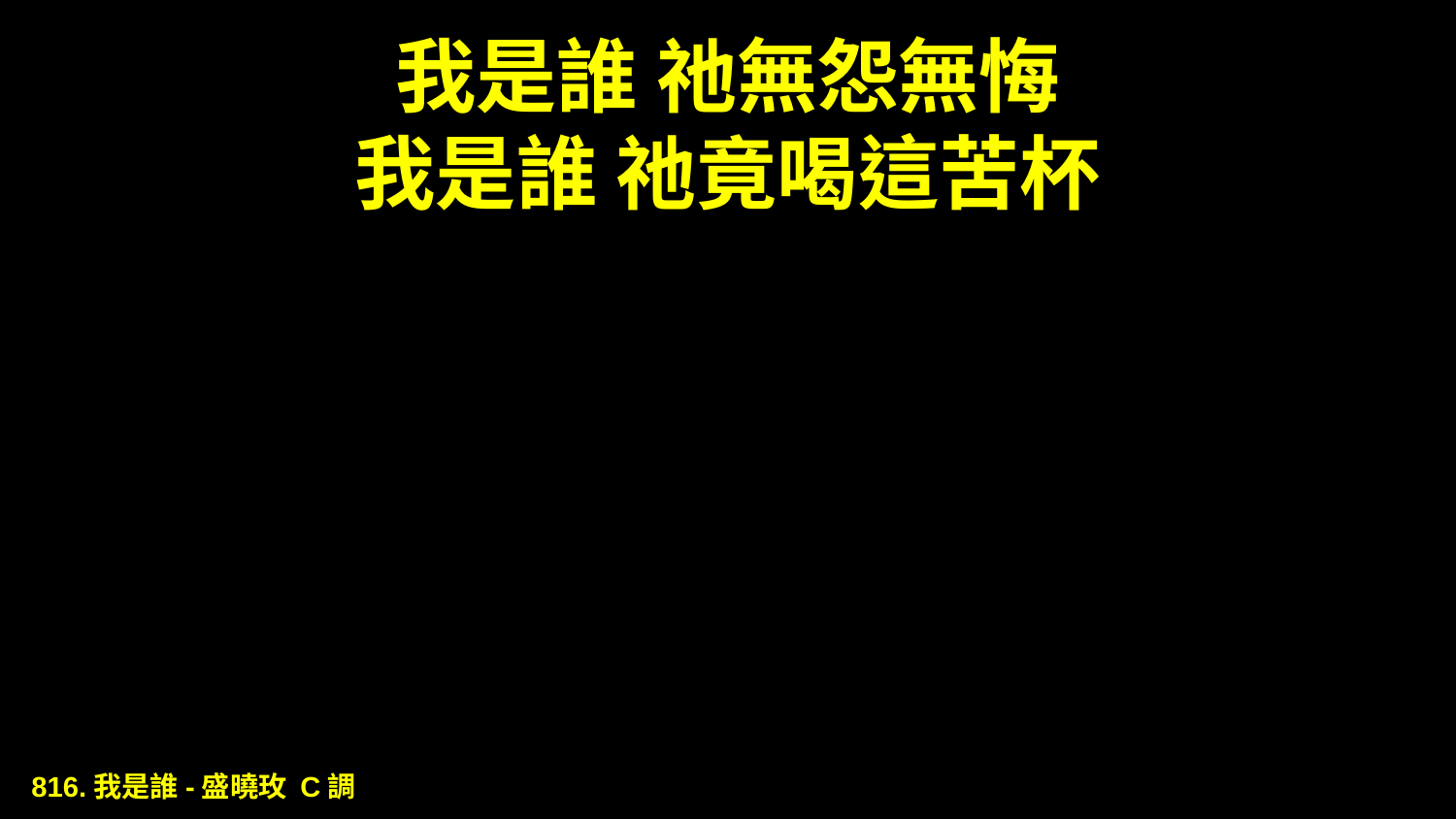

# 我是誰 祂無怨無悔 我是誰 祂竟喝這苦杯
816.我是誰-盛曉玫 C調